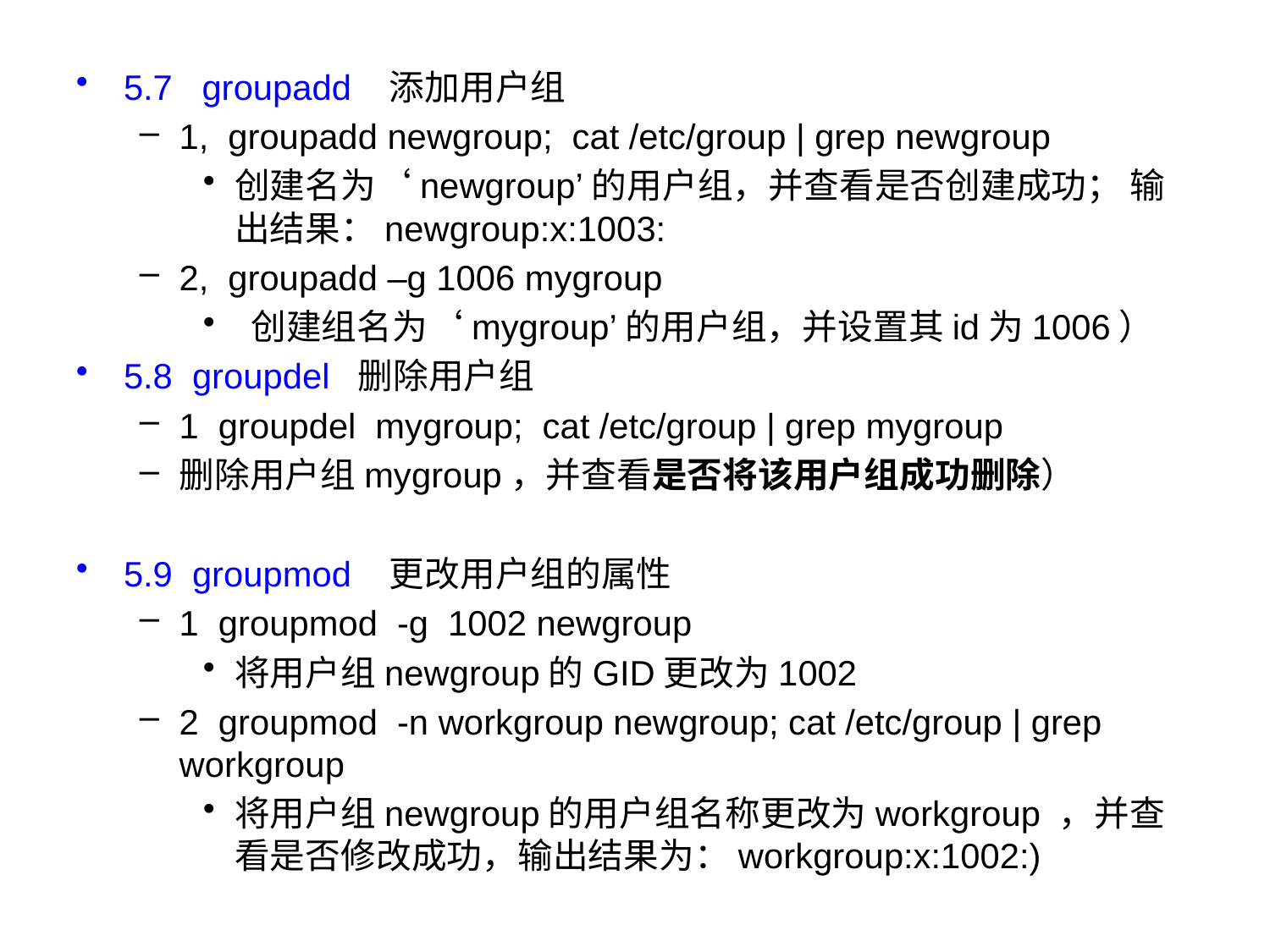

5.7   groupadd   添加用户组
1,  groupadd newgroup;  cat /etc/group | grep newgroup
创建名为‘newgroup’的用户组，并查看是否创建成功； 输出结果：newgroup:x:1003:
2,  groupadd –g 1006 mygroup
 创建组名为‘mygroup’的用户组，并设置其id为1006）
5.8  groupdel  删除用户组
1  groupdel  mygroup;  cat /etc/group | grep mygroup
删除用户组mygroup，并查看是否将该用户组成功删除）

5.9  groupmod   更改用户组的属性
1  groupmod  -g  1002 newgroup
将用户组newgroup的GID更改为1002
2  groupmod  -n workgroup newgroup; cat /etc/group | grep workgroup
将用户组newgroup的用户组名称更改为workgroup ，并查看是否修改成功，输出结果为：workgroup:x:1002:)